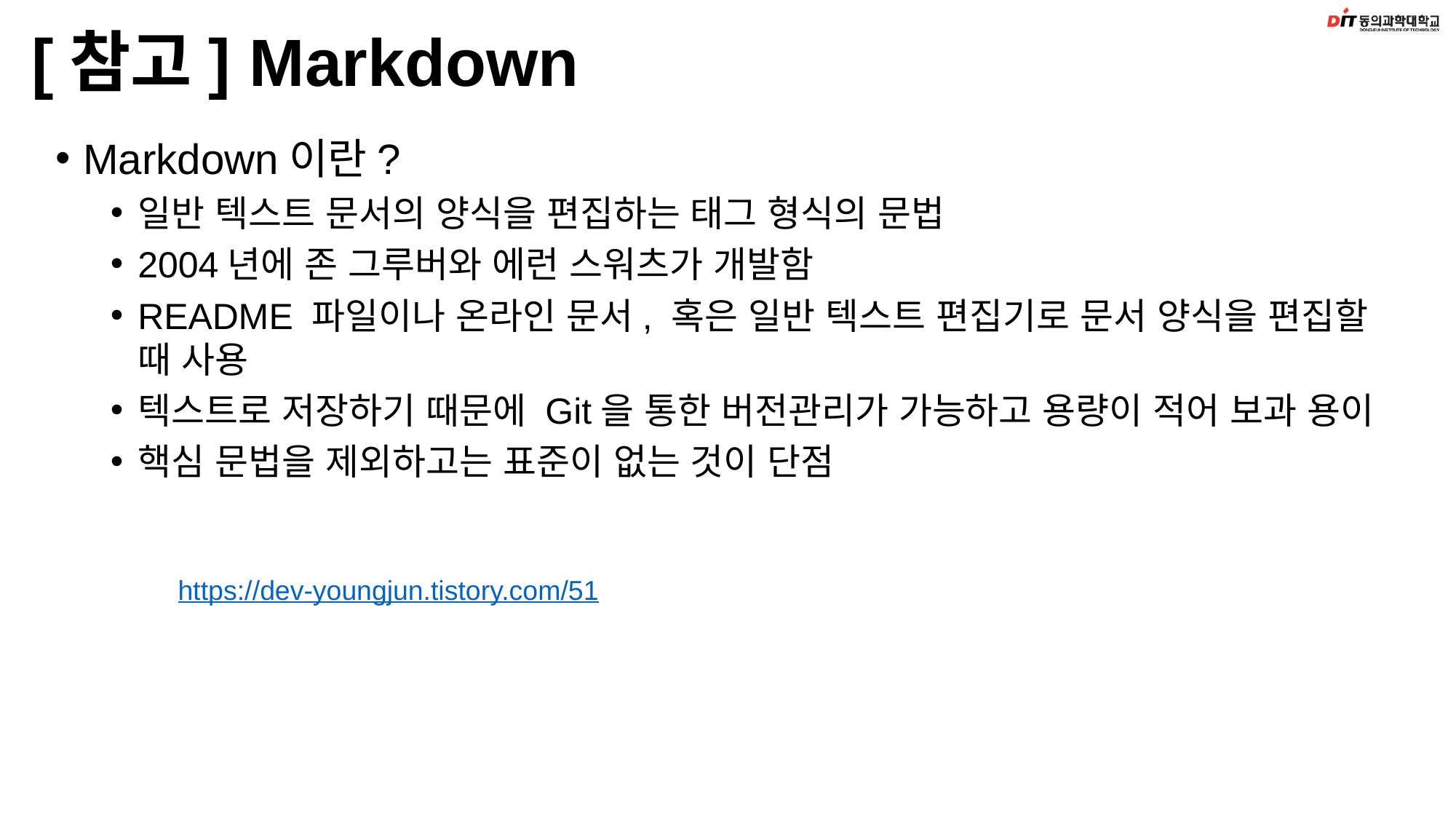

# [참고] Markdown
Markdown이란?
일반 텍스트 문서의 양식을 편집하는 태그 형식의 문법
2004년에 존 그루버와 에런 스워츠가 개발함
README 파일이나 온라인 문서, 혹은 일반 텍스트 편집기로 문서 양식을 편집할 때 사용
텍스트로 저장하기 때문에 Git을 통한 버전관리가 가능하고 용량이 적어 보과 용이
핵심 문법을 제외하고는 표준이 없는 것이 단점
https://dev-youngjun.tistory.com/51